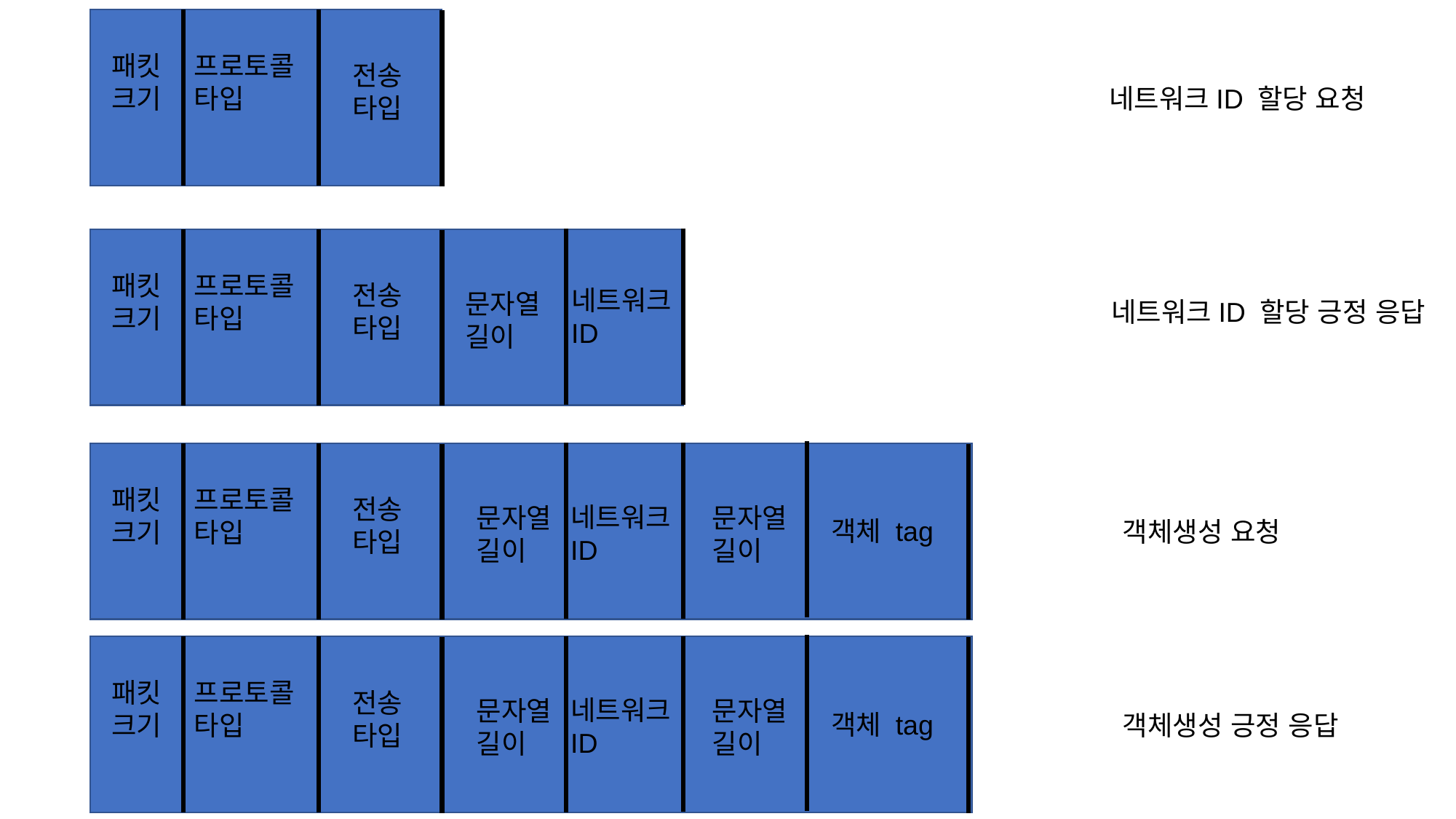

패킷크기
프로토콜
타입
전송타입
네트워크ID 할당 요청

패킷크기
프로토콜
타입
전송타입
네트워크
ID
문자열길이
네트워크ID 할당 긍정 응답

패킷크기
프로토콜
타입
전송타입
네트워크
ID
문자열길이
문자열길이
객체 tag
객체생성 요청

패킷크기
프로토콜
타입
전송타입
네트워크
ID
문자열길이
문자열길이
객체 tag
객체생성 긍정 응답